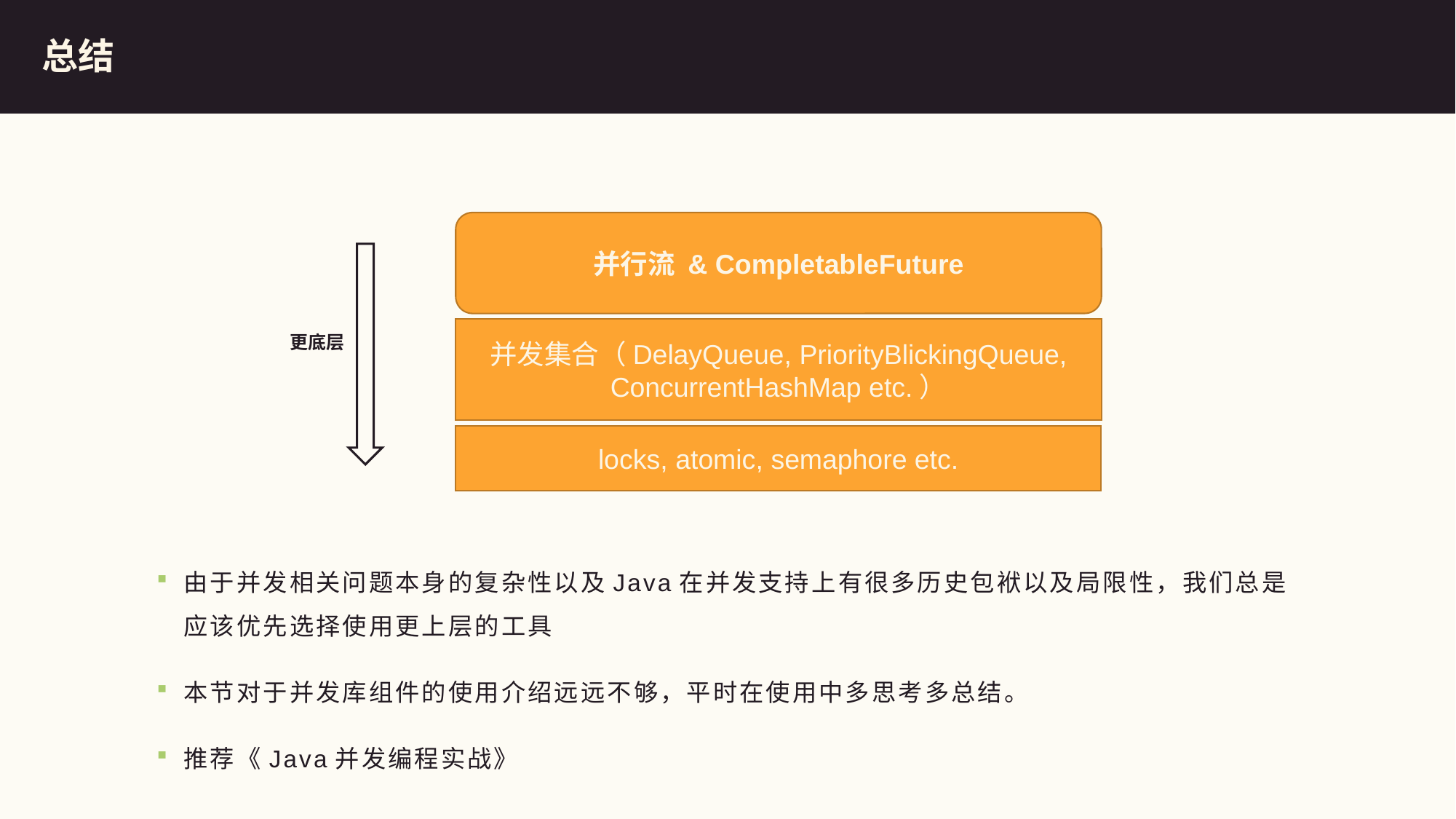

总结
总结
并行流 & CompletableFuture

并发集合（DelayQueue, PriorityBlickingQueue, ConcurrentHashMap etc.）
更底层
locks, atomic, semaphore etc.
由于并发相关问题本身的复杂性以及Java在并发支持上有很多历史包袱以及局限性，我们总是应该优先选择使用更上层的工具
本节对于并发库组件的使用介绍远远不够，平时在使用中多思考多总结。
推荐《Java并发编程实战》